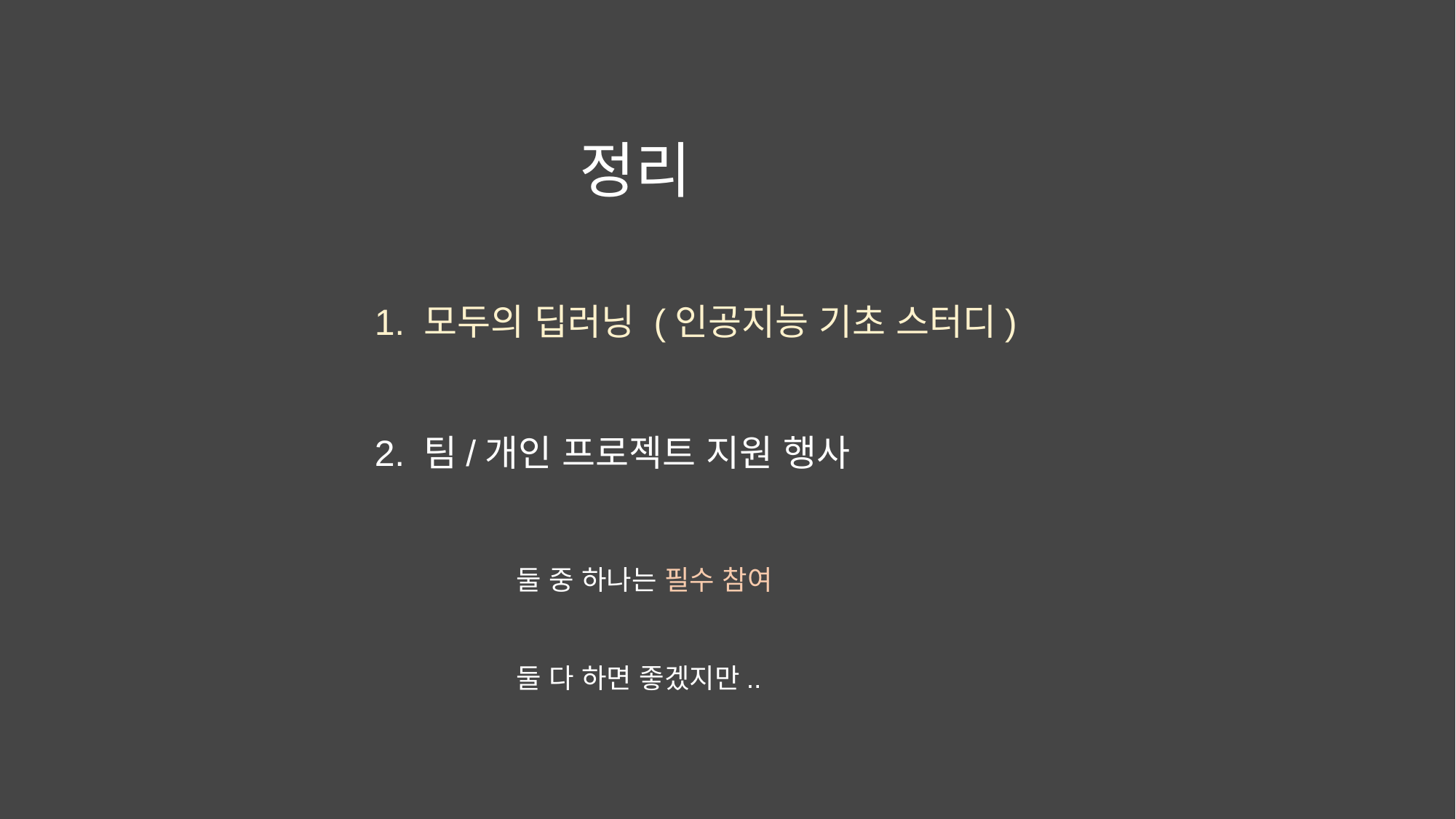

정리
1. 모두의 딥러닝 (인공지능 기초 스터디)

2. 팀/개인 프로젝트 지원 행사

둘 중 하나는 필수 참여

둘 다 하면 좋겠지만..